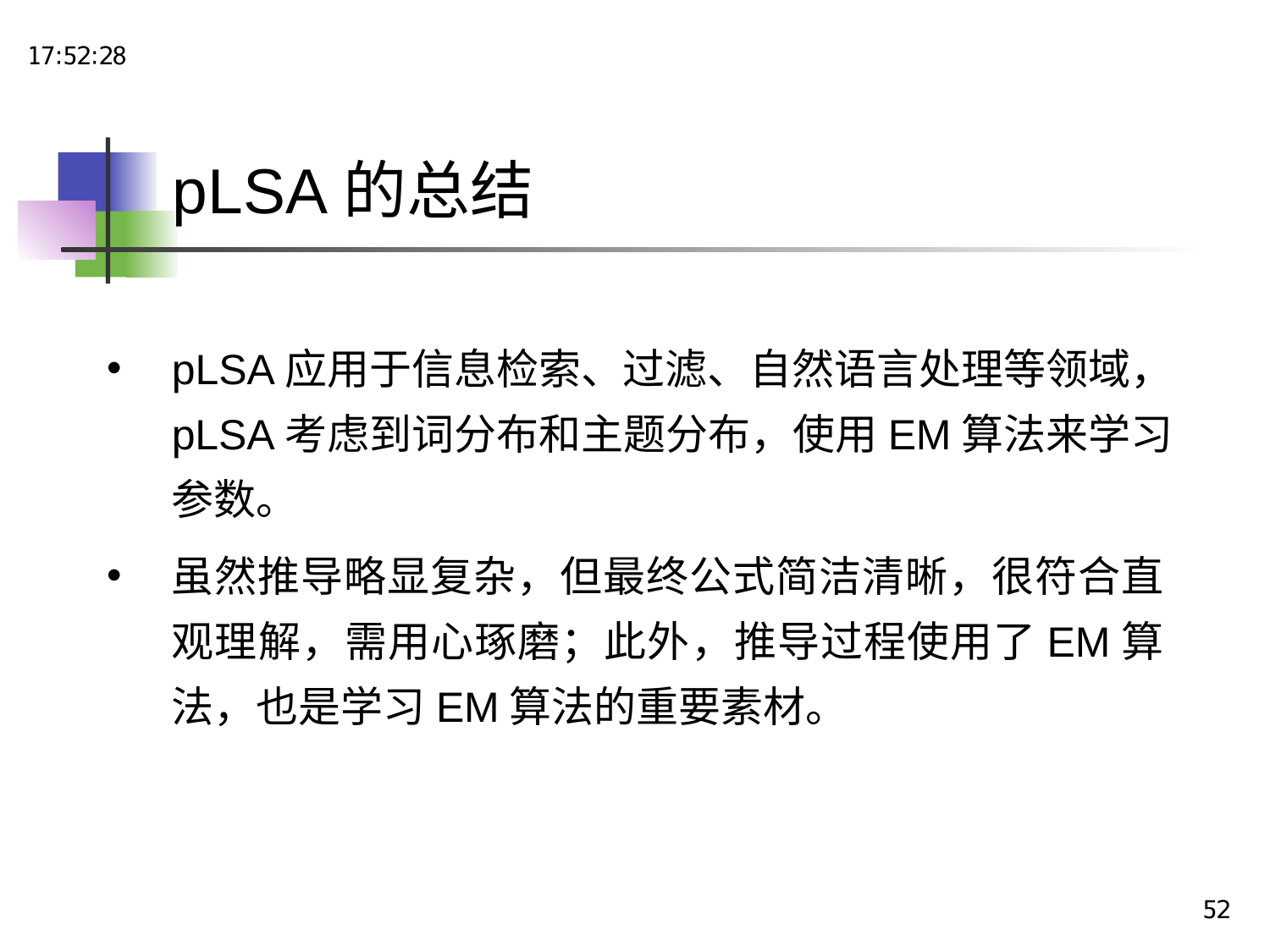

17:52:28
# pLSA的总结
pLSA应用于信息检索、过滤、自然语言处理等领域，pLSA考虑到词分布和主题分布，使用EM算法来学习参数。
虽然推导略显复杂，但最终公式简洁清晰，很符合直观理解，需用心琢磨；此外，推导过程使用了EM算法，也是学习EM算法的重要素材。
52